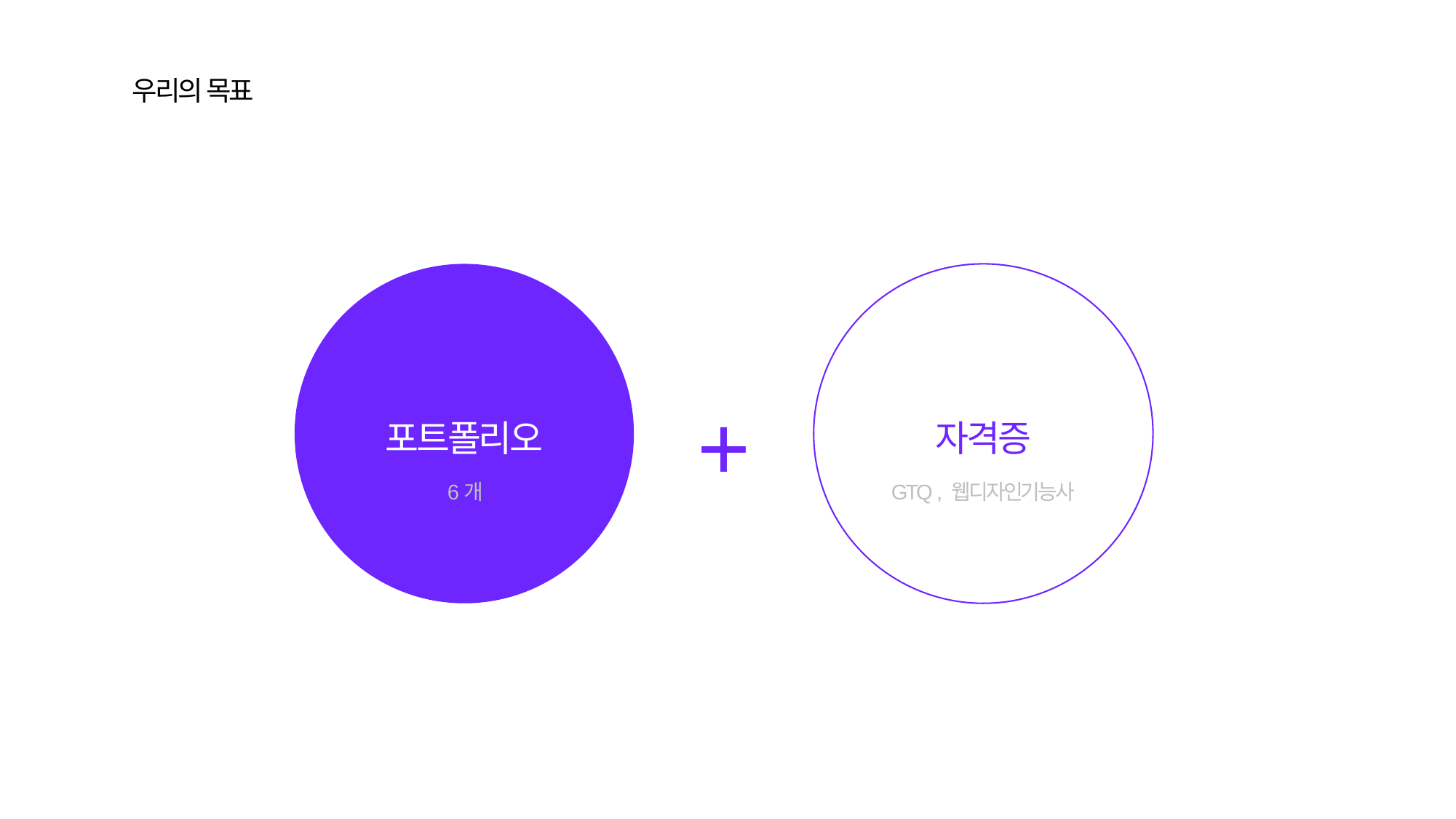

우리의 목표

+
포트폴리오
자격증
GTQ , 웹디자인기능사
6개